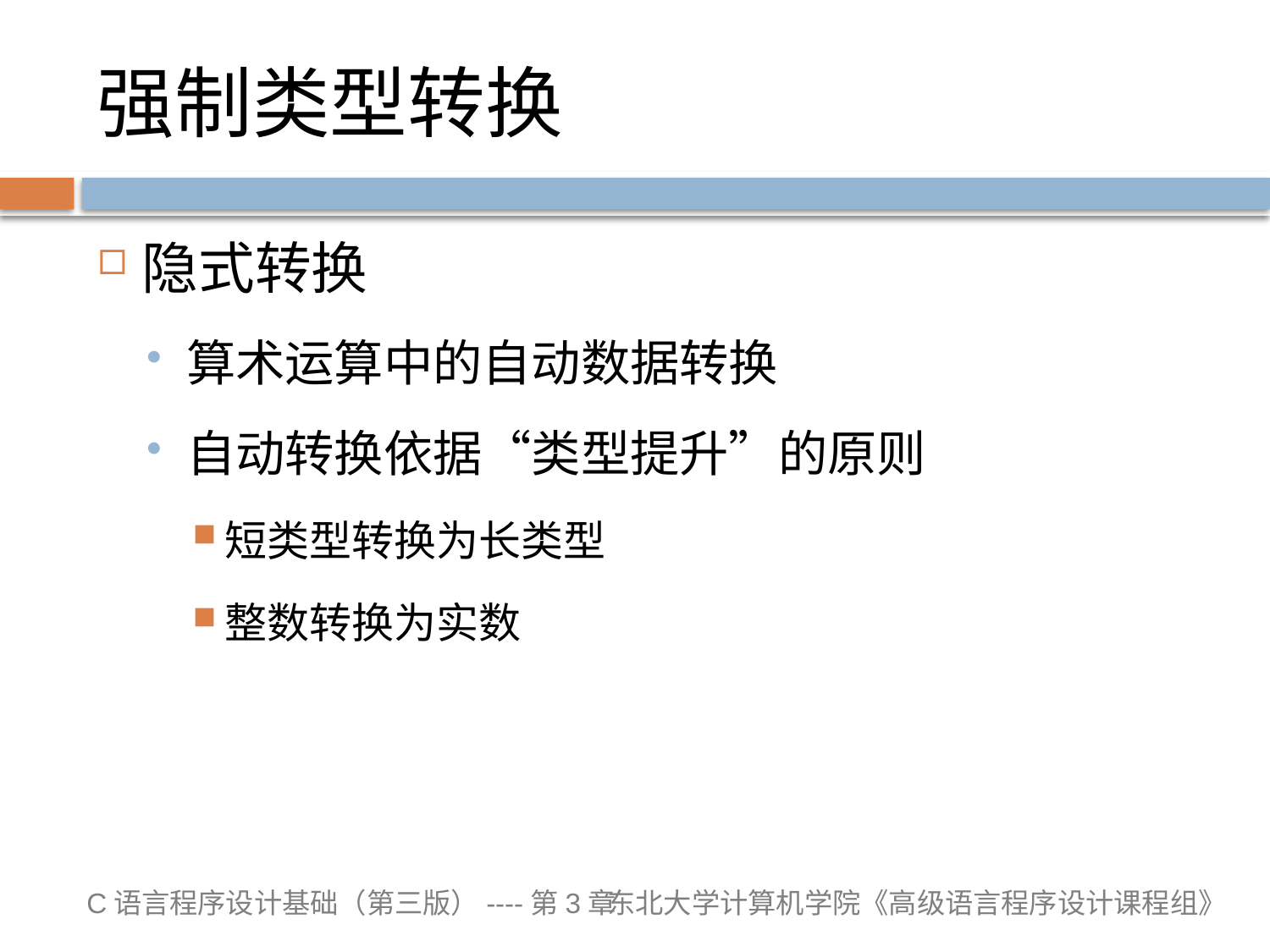

# 强制类型转换
隐式转换
算术运算中的自动数据转换
自动转换依据“类型提升”的原则
短类型转换为长类型
整数转换为实数